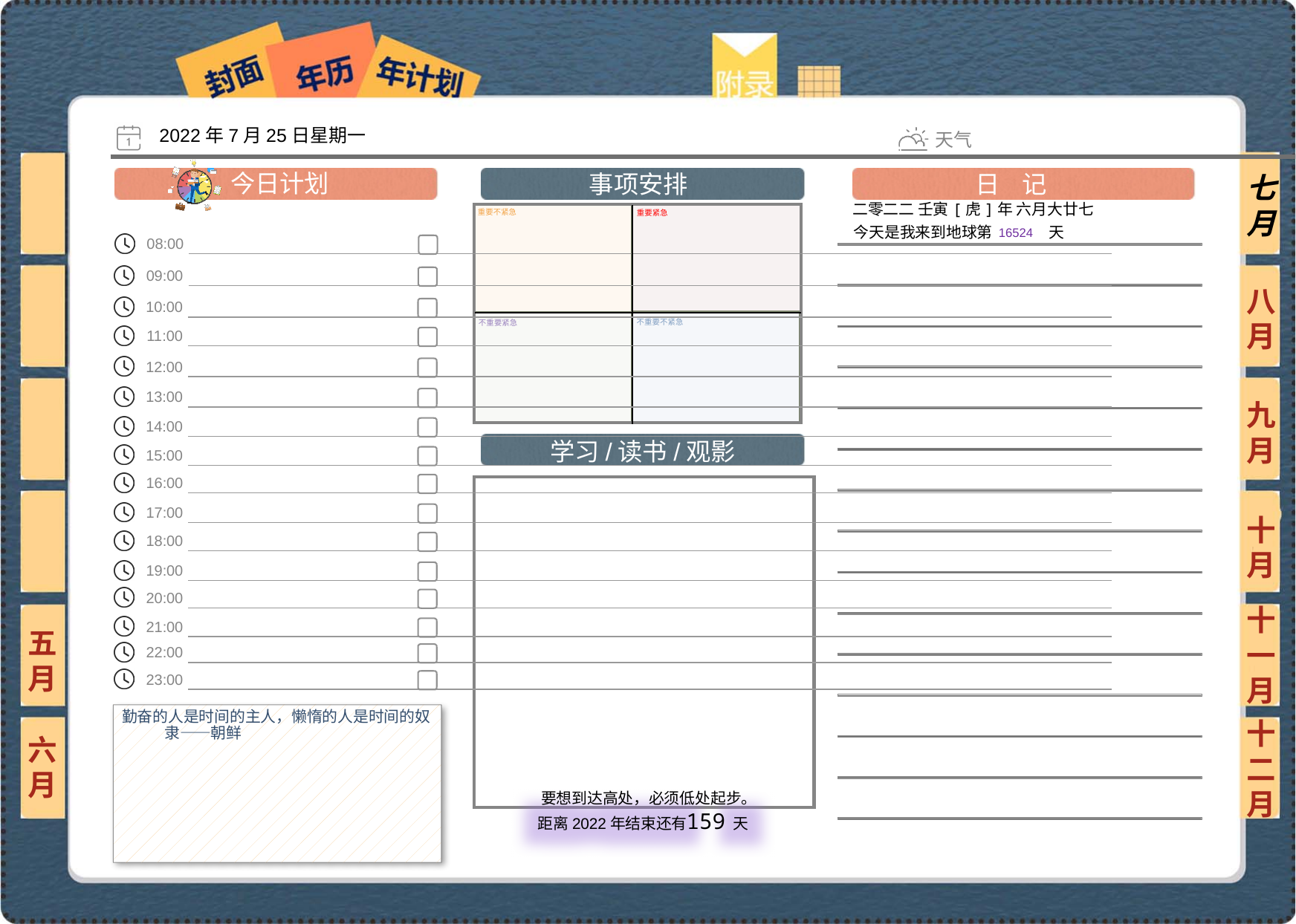

2022年7月25日星期一
七月
二零二二 壬寅[虎]年 六月大廿七
16524
八月
九月
十月
十一月
五月
勤奋的人是时间的主人，懒惰的人是时间的奴隶——朝鲜

六月
十二月
159
 要想到达高处，必须低处起步。